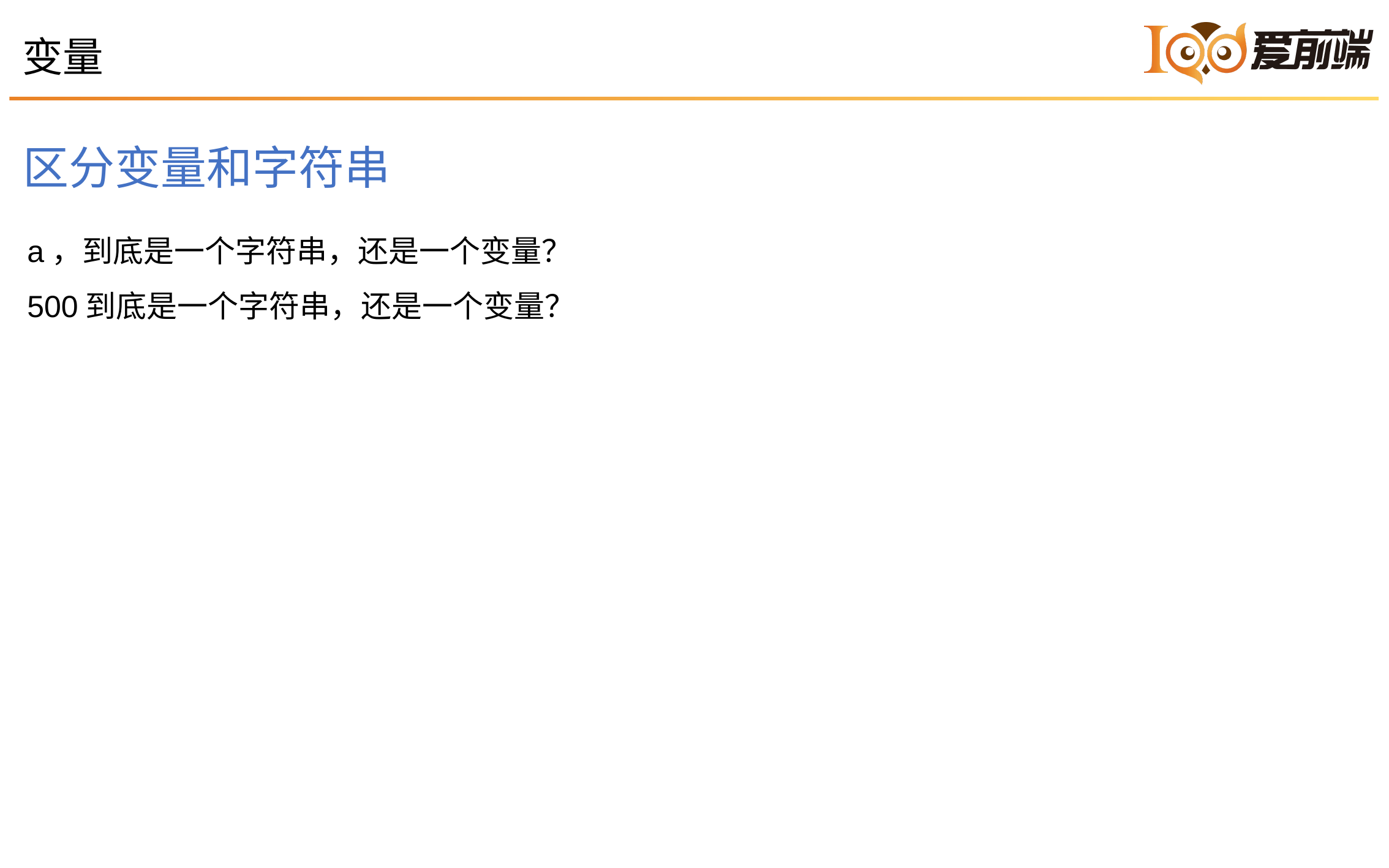

1
变量

区分变量和字符串
a，到底是一个字符串，还是一个变量？
500到底是一个字符串，还是一个变量？